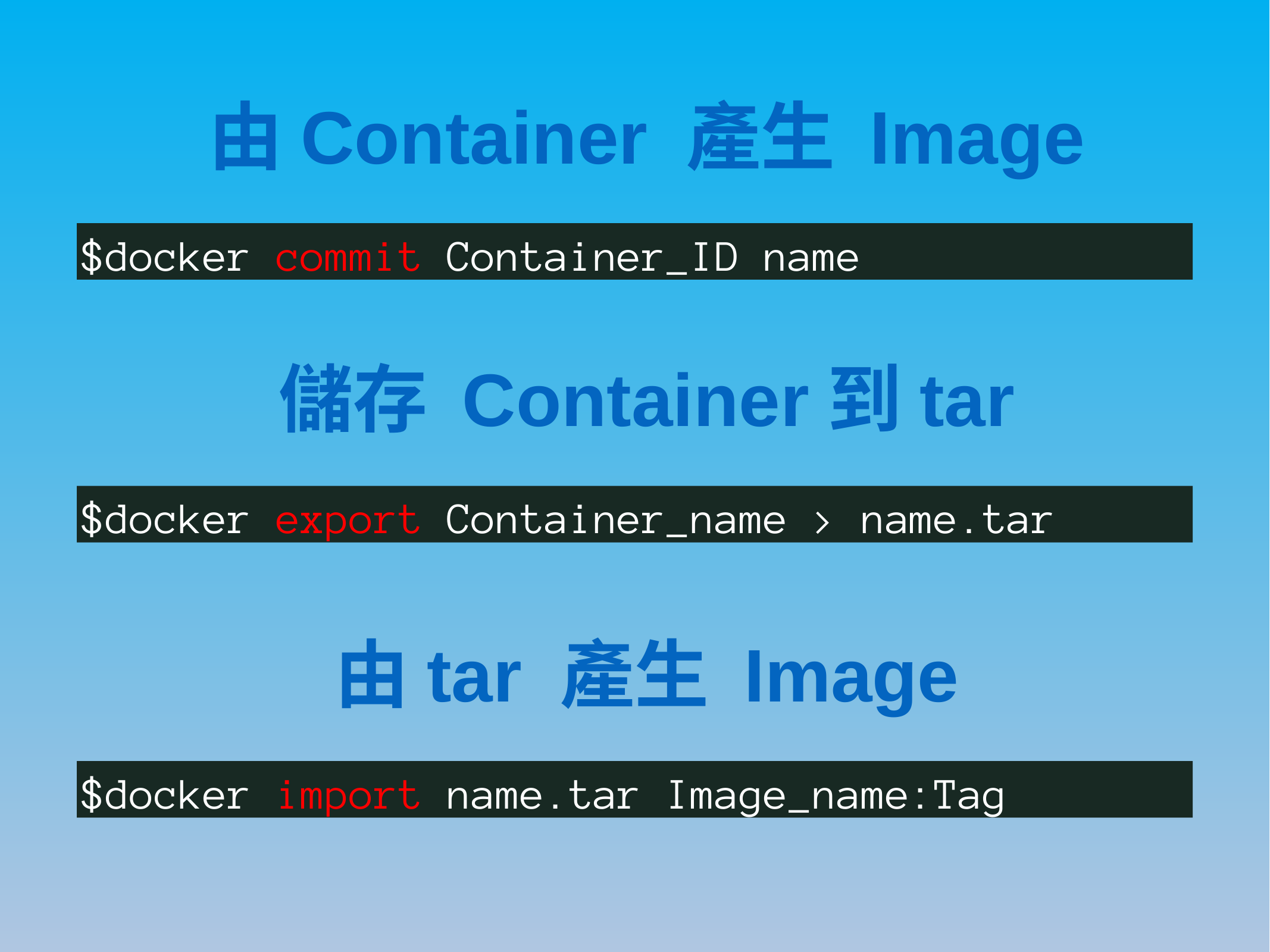

由Container 產生 Image
$docker commit Container_ID name
儲存 Container到tar
$docker export Container_name > name.tar
由tar 產生 Image
$docker import name.tar Image_name:Tag